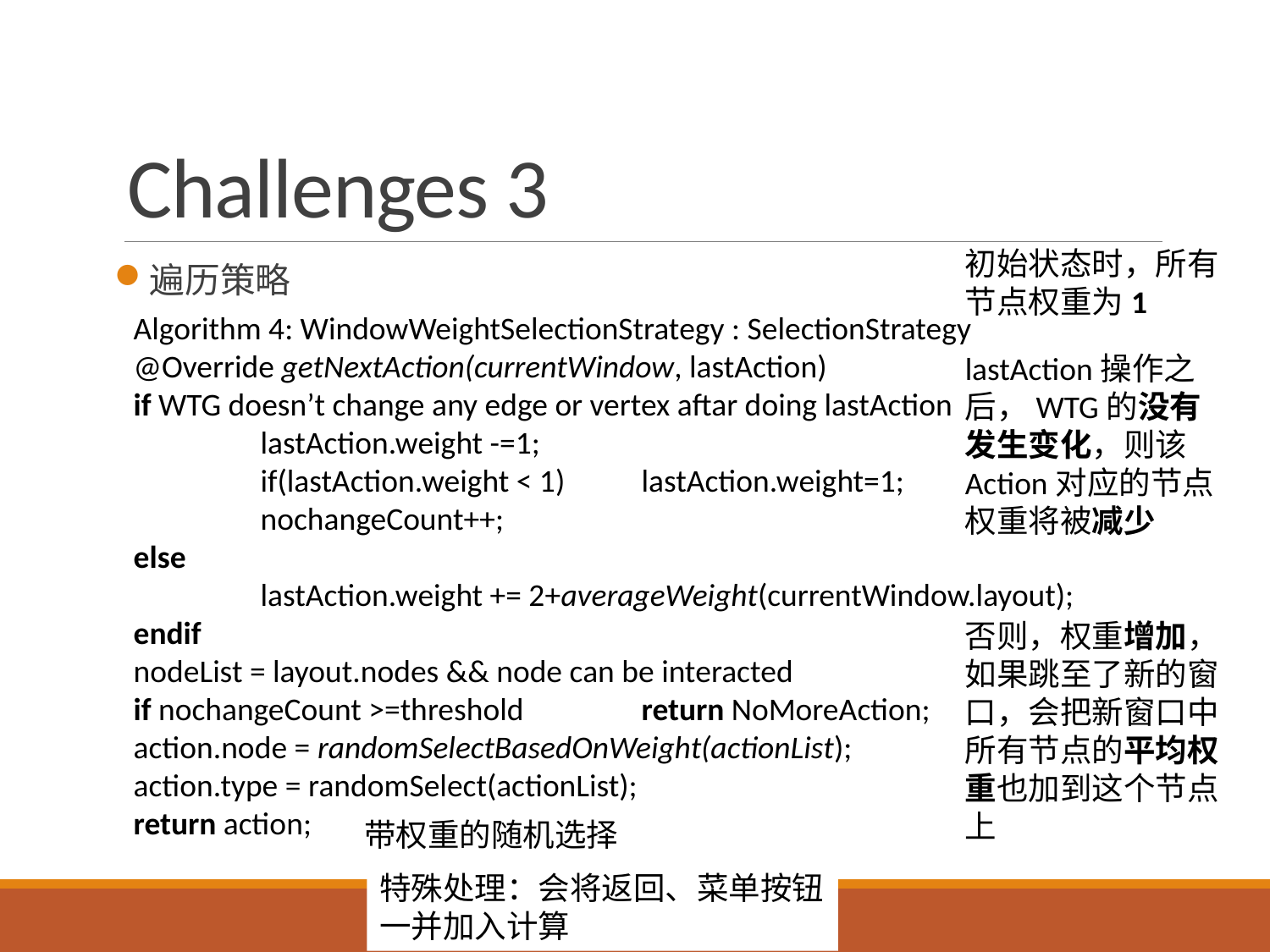

# Challenges 3
初始状态时，所有节点权重为1
遍历策略

Algorithm 4: WindowWeightSelectionStrategy : SelectionStrategy
@Override getNextAction(currentWindow, lastAction)
if WTG doesn’t change any edge or vertex aftar doing lastAction
	lastAction.weight -=1;
	if(lastAction.weight < 1)	lastAction.weight=1;
	nochangeCount++;
else
	lastAction.weight += 2+averageWeight(currentWindow.layout);
endif
nodeList = layout.nodes && node can be interacted
if nochangeCount >=threshold	return NoMoreAction;
action.node = randomSelectBasedOnWeight(actionList);
action.type = randomSelect(actionList);
return action;
lastAction操作之后，WTG的没有发生变化，则该Action对应的节点权重将被减少
否则，权重增加，如果跳至了新的窗口，会把新窗口中所有节点的平均权重也加到这个节点上
带权重的随机选择
特殊处理：会将返回、菜单按钮一并加入计算